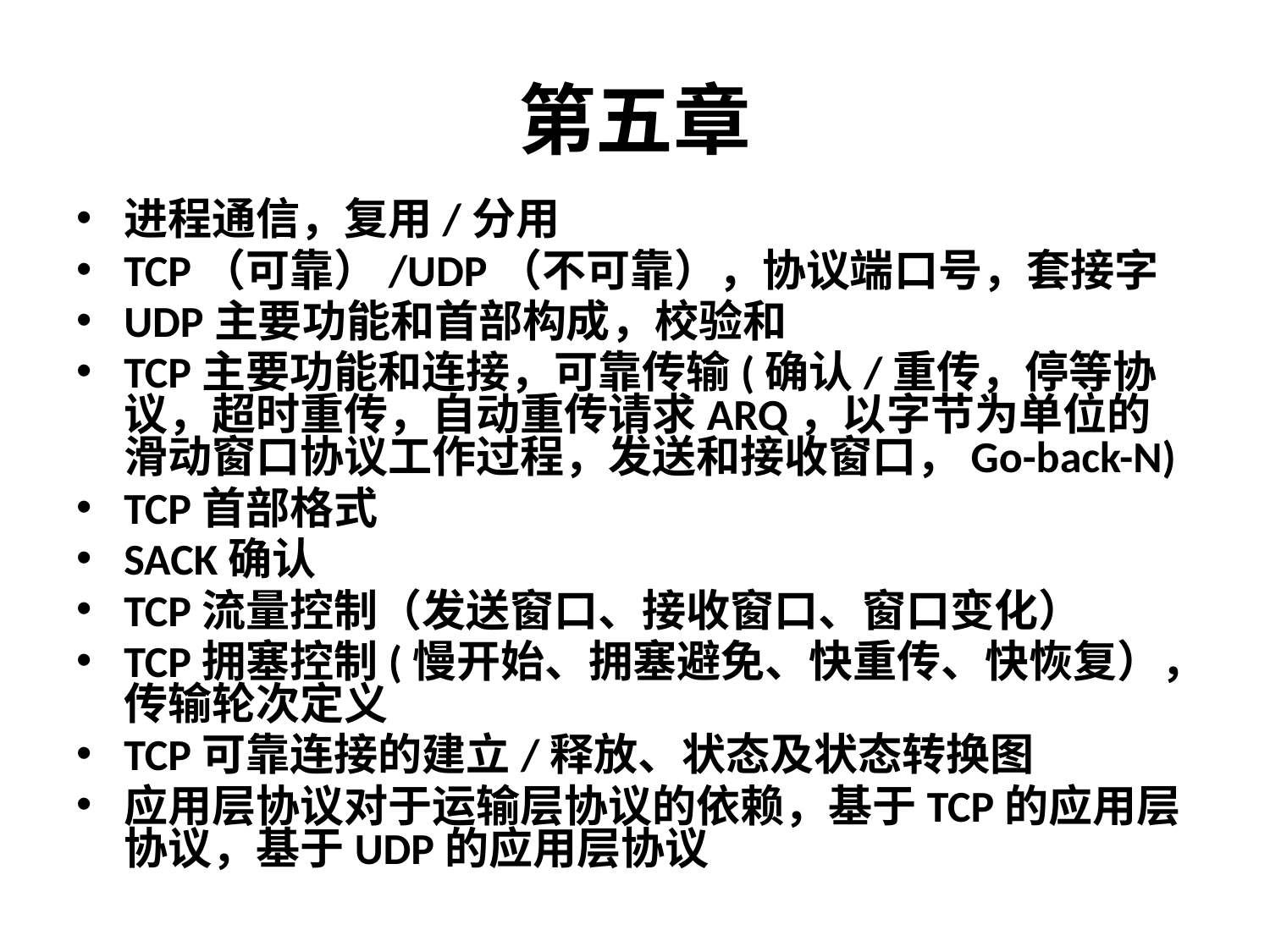

# 第五章
进程通信，复用/分用
TCP（可靠）/UDP（不可靠），协议端口号，套接字
UDP主要功能和首部构成，校验和
TCP主要功能和连接，可靠传输(确认/重传，停等协议，超时重传，自动重传请求ARQ，以字节为单位的滑动窗口协议工作过程，发送和接收窗口，Go-back-N)
TCP首部格式
SACK确认
TCP流量控制（发送窗口、接收窗口、窗口变化）
TCP拥塞控制(慢开始、拥塞避免、快重传、快恢复），传输轮次定义
TCP可靠连接的建立/释放、状态及状态转换图
应用层协议对于运输层协议的依赖，基于TCP的应用层协议，基于UDP的应用层协议